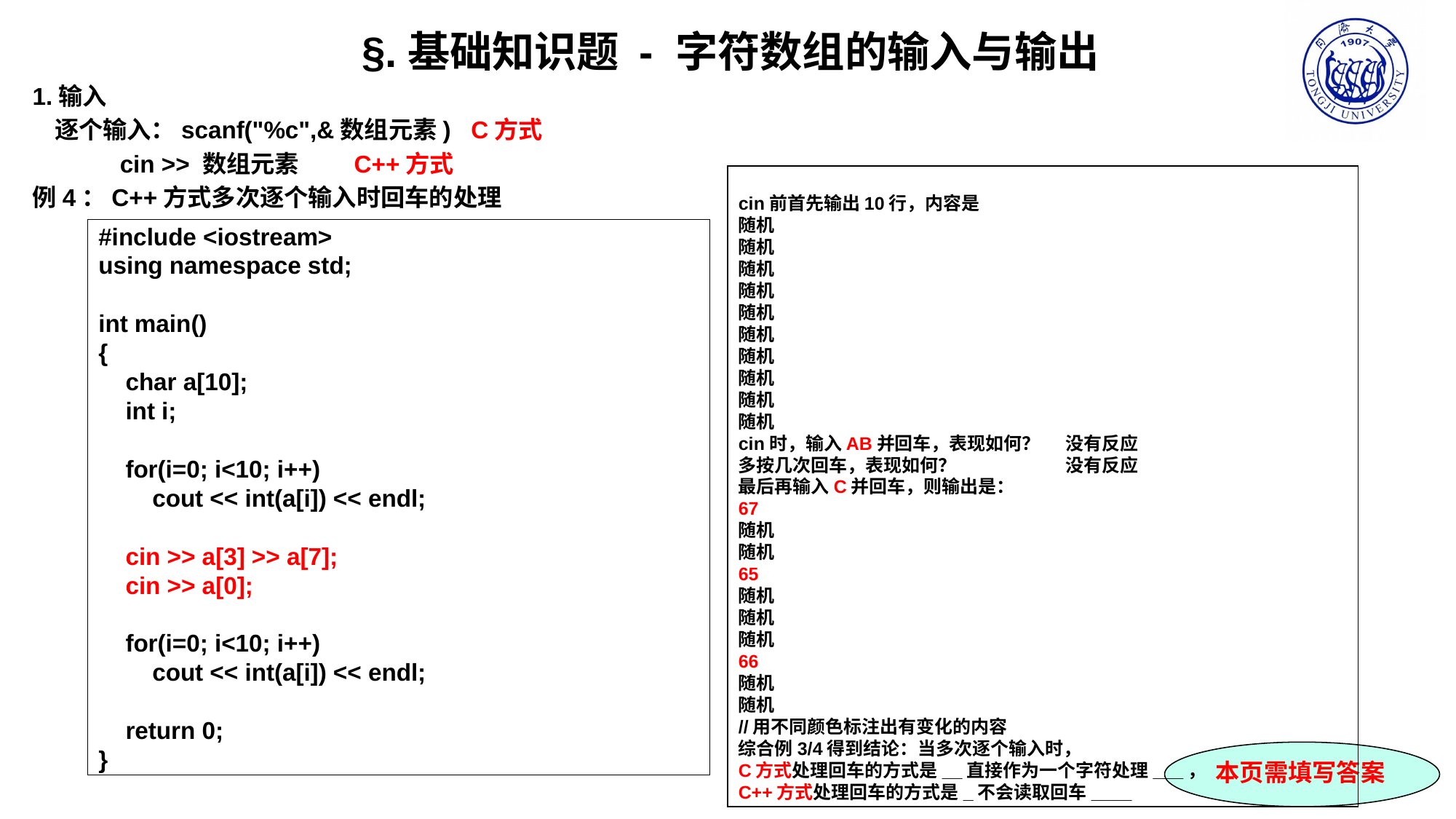

§.基础知识题 - 字符数组的输入与输出
1.输入
   逐个输入：scanf("%c",&数组元素)   C方式
             cin >> 数组元素         C++方式
例4：C++方式多次逐个输入时回车的处理

cin前首先输出10行，内容是
随机
随机
随机
随机
随机
随机
随机
随机
随机
随机
cin时，输入AB并回车，表现如何？	没有反应
多按几次回车，表现如何？	没有反应
最后再输入C并回车，则输出是：
67
随机
随机
65
随机
随机
随机
66
随机
随机
//用不同颜色标注出有变化的内容
综合例3/4得到结论：当多次逐个输入时，
C方式处理回车的方式是__直接作为一个字符处理___，
C++方式处理回车的方式是_不会读取回车____
#include <iostream>
using namespace std;

int main()
{
    char a[10];
    int i;

    for(i=0; i<10; i++)
        cout << int(a[i]) << endl;

    cin >> a[3] >> a[7];
    cin >> a[0];

    for(i=0; i<10; i++)
        cout << int(a[i]) << endl;

    return 0;
}
本页需填写答案